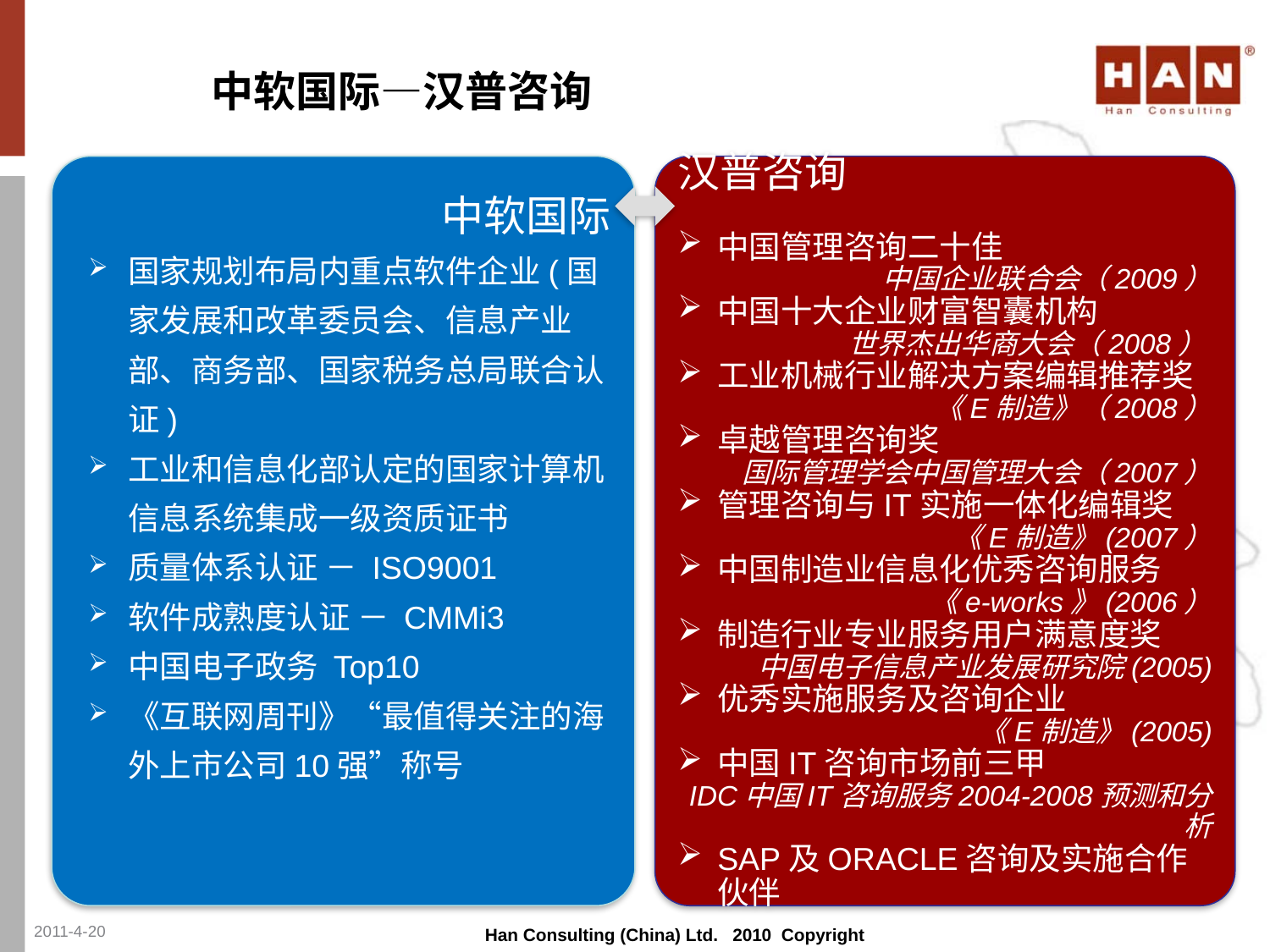

# 中软国际—汉普咨询
中软国际
国家规划布局内重点软件企业(国家发展和改革委员会、信息产业部、商务部、国家税务总局联合认证)
工业和信息化部认定的国家计算机信息系统集成一级资质证书
质量体系认证 － ISO9001
软件成熟度认证 － CMMi3
中国电子政务 Top10
《互联网周刊》“最值得关注的海外上市公司10强”称号
汉普咨询

中国管理咨询二十佳
中国企业联合会（2009）
中国十大企业财富智囊机构
世界杰出华商大会（2008）
工业机械行业解决方案编辑推荐奖
《E制造》（2008）
卓越管理咨询奖
国际管理学会中国管理大会（2007）
管理咨询与IT实施一体化编辑奖
《E制造》(2007）
中国制造业信息化优秀咨询服务
《e-works》(2006）
制造行业专业服务用户满意度奖
中国电子信息产业发展研究院(2005)
优秀实施服务及咨询企业
《E制造》(2005)
中国IT咨询市场前三甲
IDC中国IT咨询服务2004-2008预测和分析
SAP及ORACLE咨询及实施合作伙伴